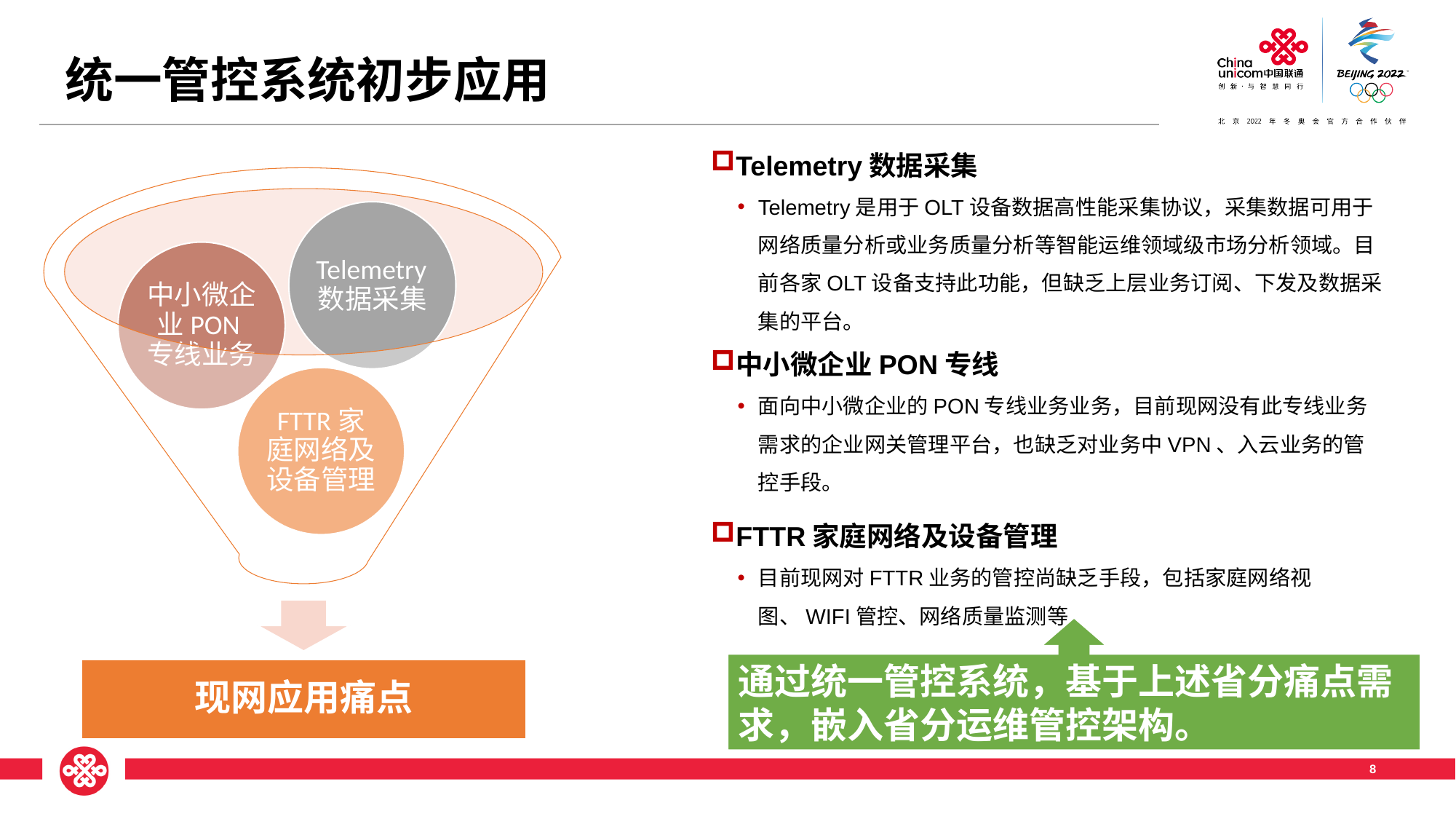

统一管控系统初步应用
Telemetry数据采集
Telemetry是用于OLT设备数据高性能采集协议，采集数据可用于网络质量分析或业务质量分析等智能运维领域级市场分析领域。目前各家OLT设备支持此功能，但缺乏上层业务订阅、下发及数据采集的平台。
现网应用痛点
FTTR家庭网络及设备管理
中小微企业PON专线业务
Telemetry数据采集
中小微企业PON专线
面向中小微企业的PON专线业务业务，目前现网没有此专线业务需求的企业网关管理平台，也缺乏对业务中VPN、入云业务的管控手段。
FTTR家庭网络及设备管理
目前现网对FTTR业务的管控尚缺乏手段，包括家庭网络视图、WIFI管控、网络质量监测等。
通过统一管控系统，基于上述省分痛点需求，嵌入省分运维管控架构。